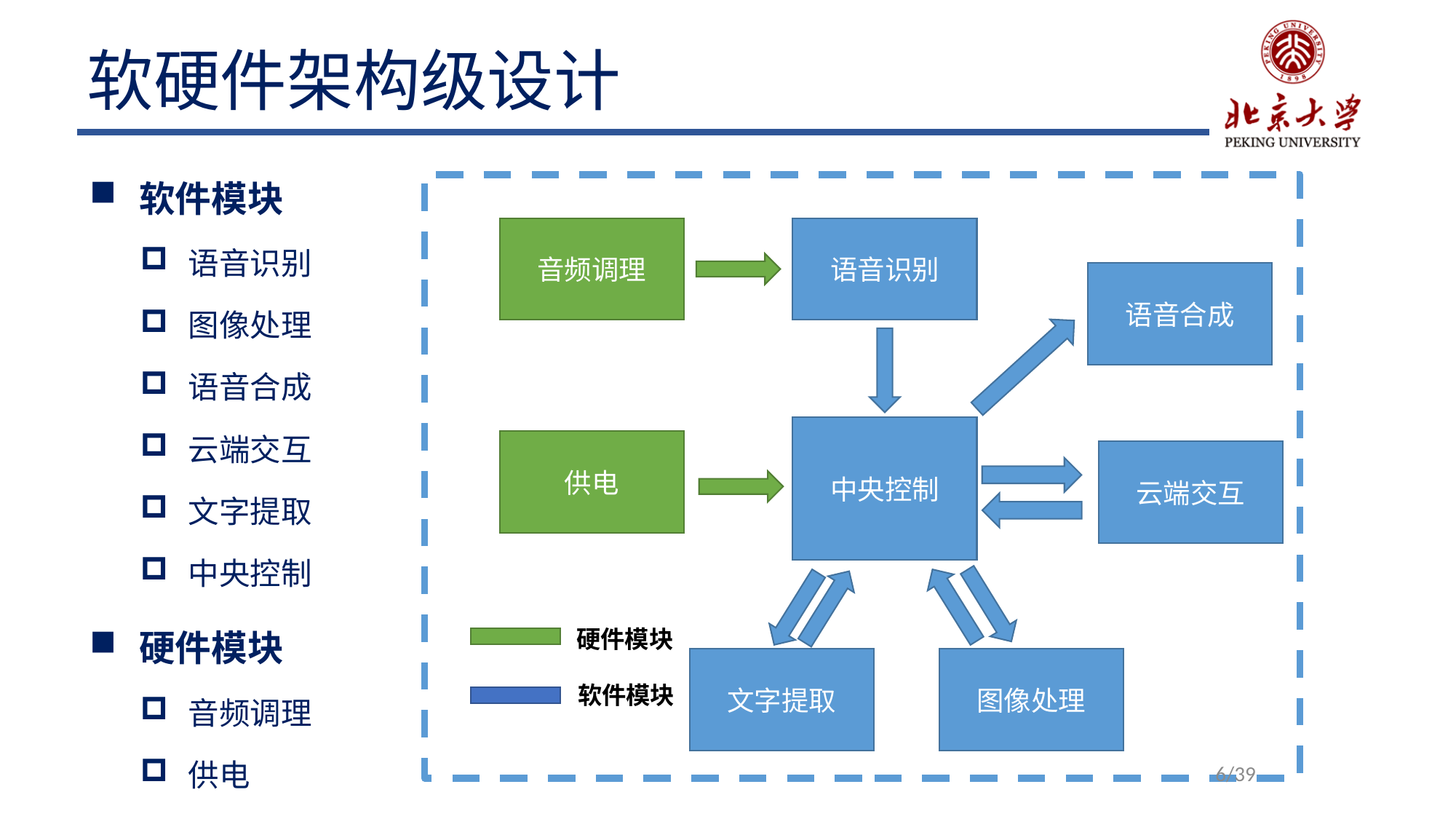

# 软硬件架构级设计
软件模块
语音识别
图像处理
语音合成
云端交互
文字提取
中央控制
硬件模块
音频调理
供电

音频调理
语音识别

中央控制
供电
云端交互

硬件模块

文字提取
图像处理
软件模块

语音合成

6/39